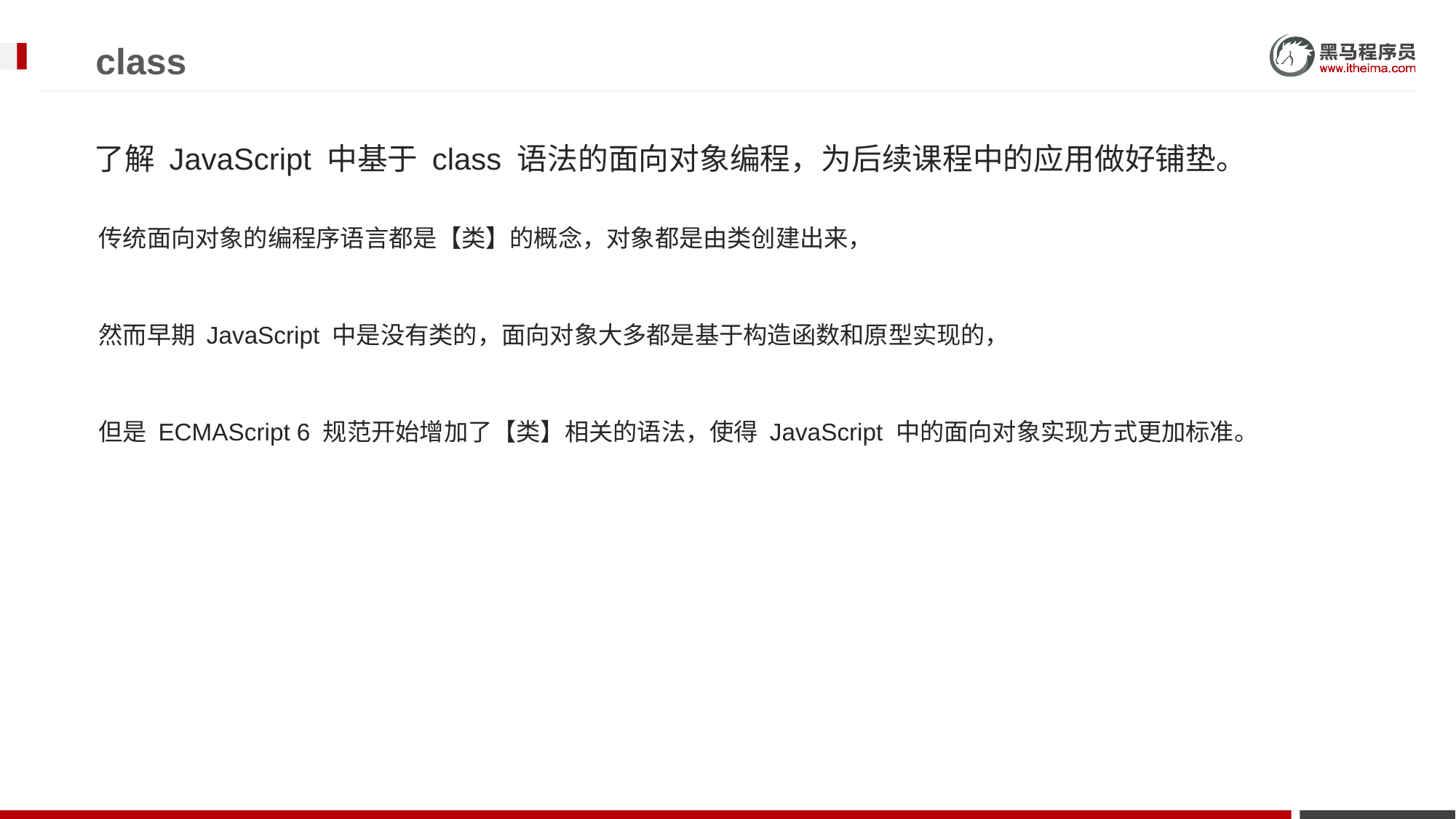

# class
了解 JavaScript 中基于 class 语法的面向对象编程，为后续课程中的应用做好铺垫。
传统面向对象的编程序语言都是【类】的概念，对象都是由类创建出来，

然而早期 JavaScript 中是没有类的，面向对象大多都是基于构造函数和原型实现的，

但是 ECMAScript 6 规范开始增加了【类】相关的语法，使得 JavaScript 中的面向对象实现方式更加标准。